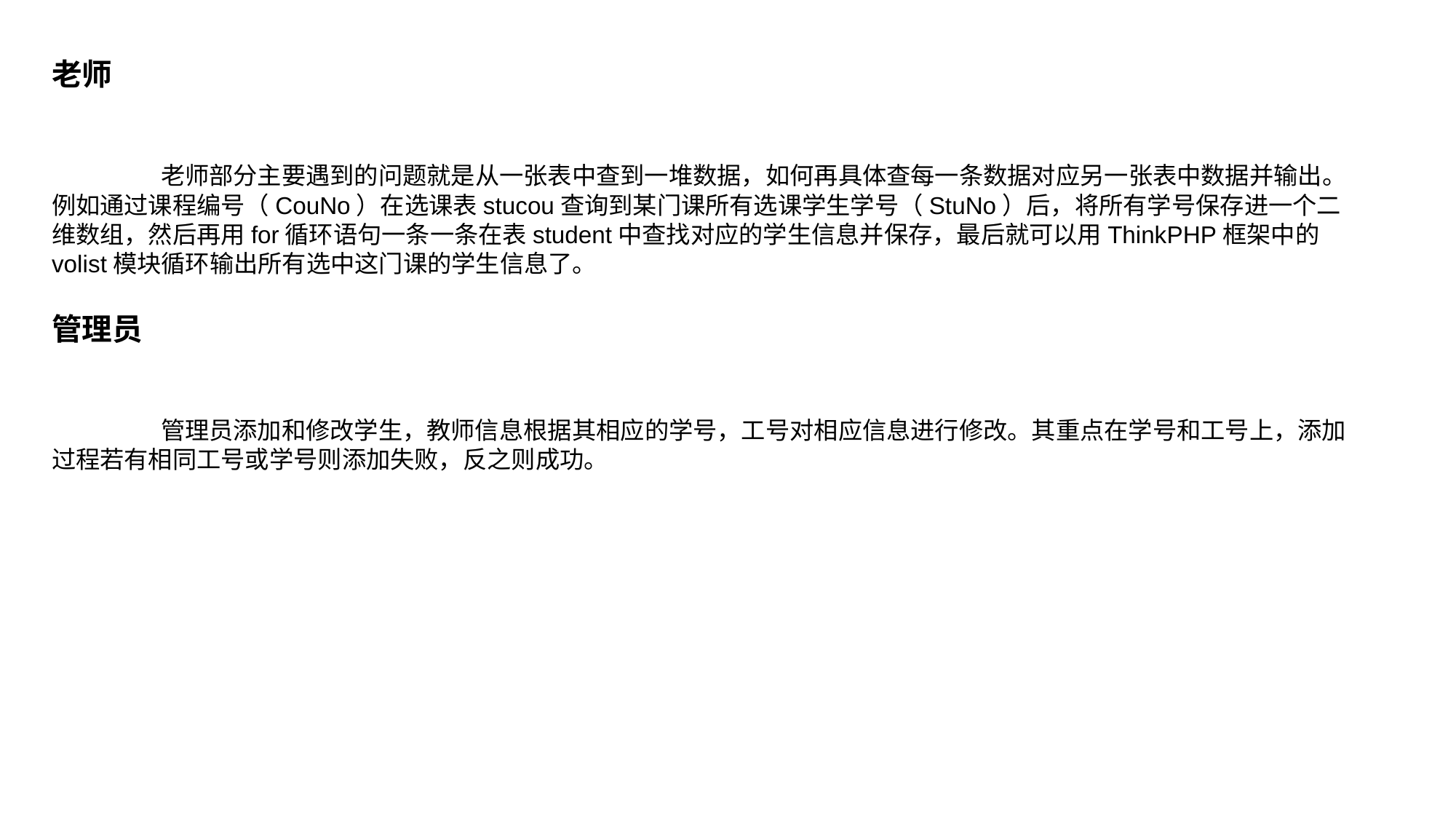

老师

	老师部分主要遇到的问题就是从一张表中查到一堆数据，如何再具体查每一条数据对应另一张表中数据并输出。例如通过课程编号（CouNo）在选课表stucou查询到某门课所有选课学生学号（StuNo）后，将所有学号保存进一个二维数组，然后再用for循环语句一条一条在表student中查找对应的学生信息并保存，最后就可以用ThinkPHP框架中的volist模块循环输出所有选中这门课的学生信息了。

管理员

	管理员添加和修改学生，教师信息根据其相应的学号，工号对相应信息进行修改。其重点在学号和工号上，添加过程若有相同工号或学号则添加失败，反之则成功。